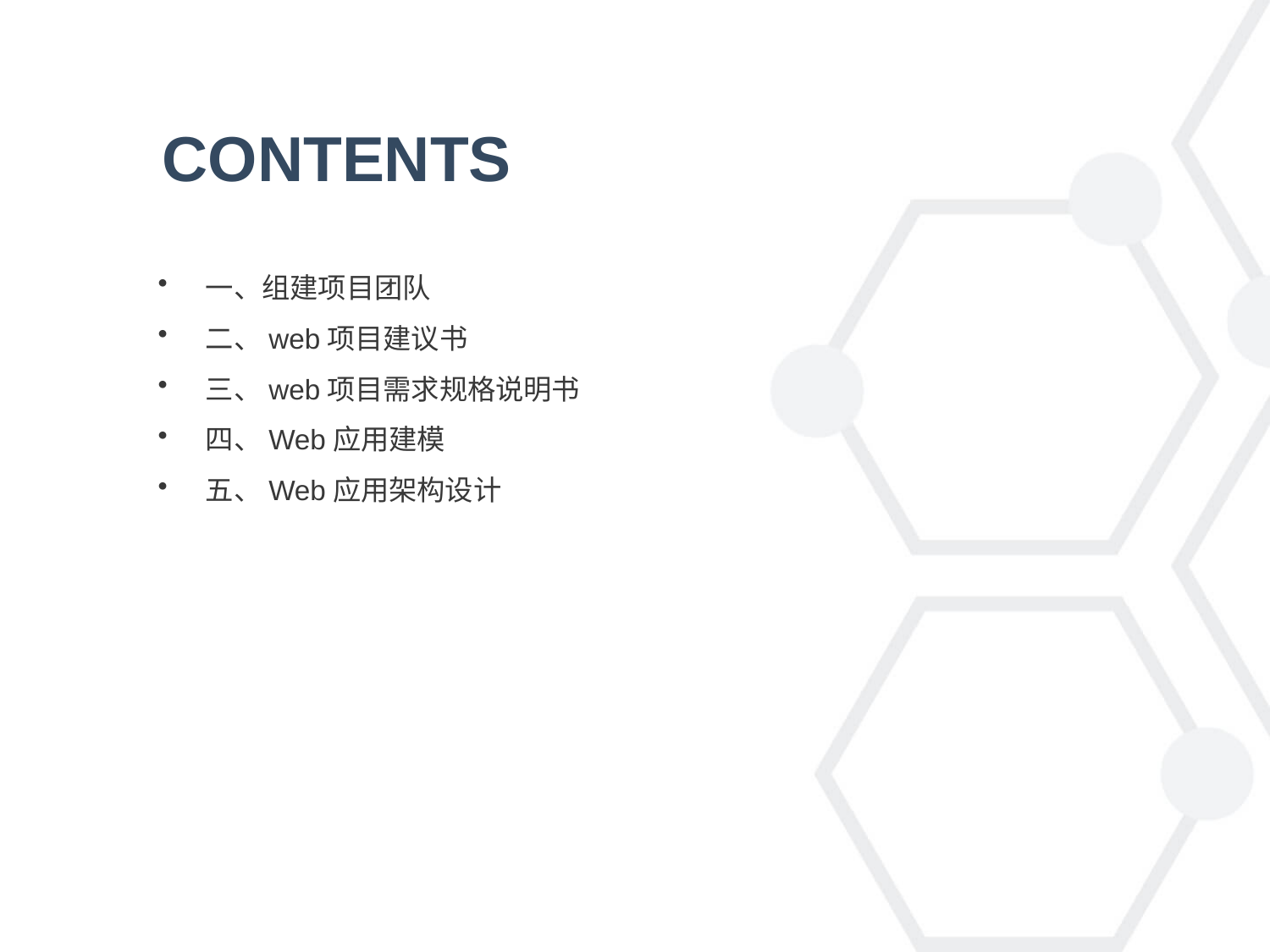

CONTENTS
一、组建项目团队
二、web项目建议书
三、web项目需求规格说明书
四、Web应用建模
五、Web应用架构设计